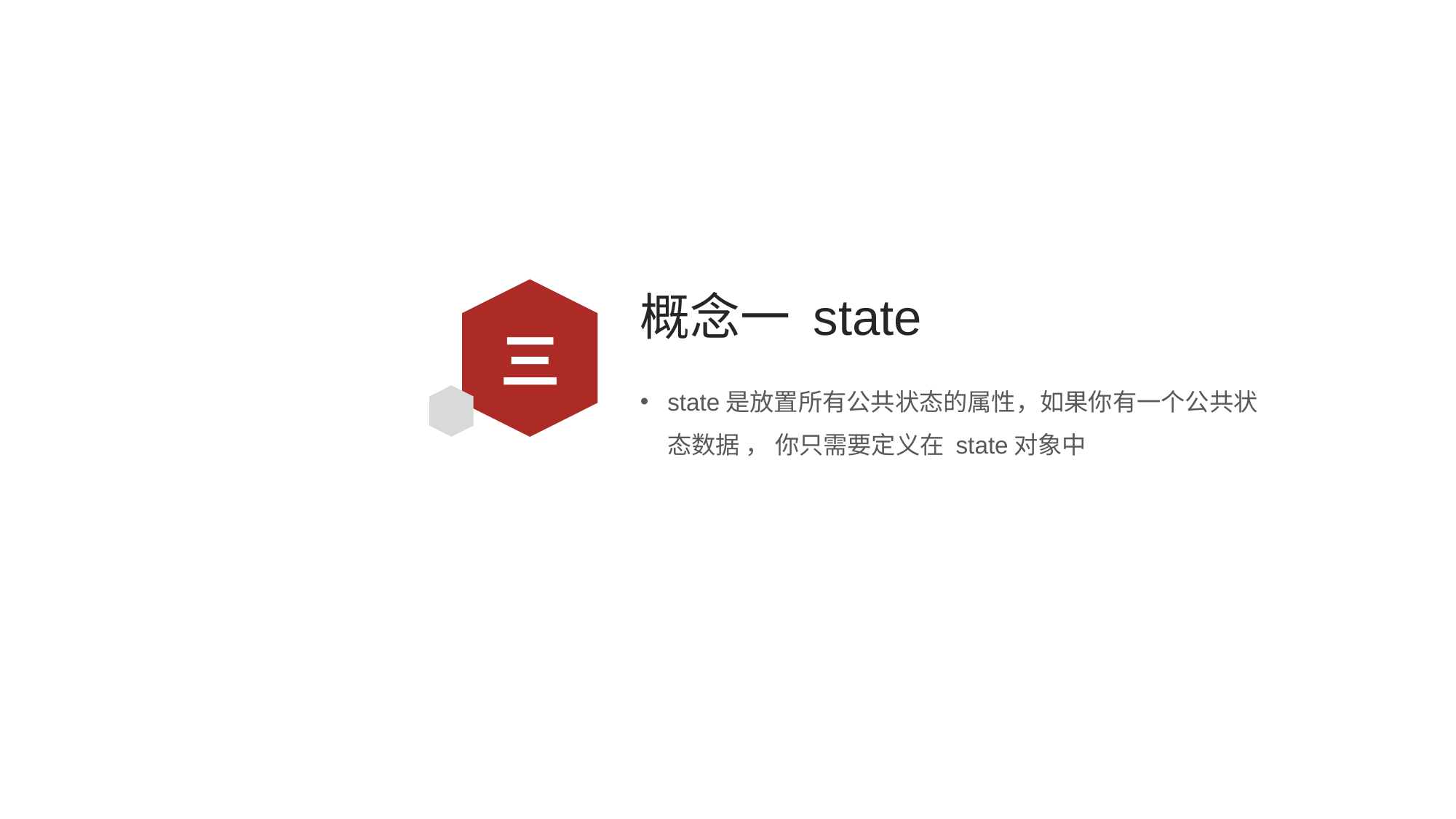

# 概念一 state
三
state是放置所有公共状态的属性，如果你有一个公共状态数据 ， 你只需要定义在 state对象中